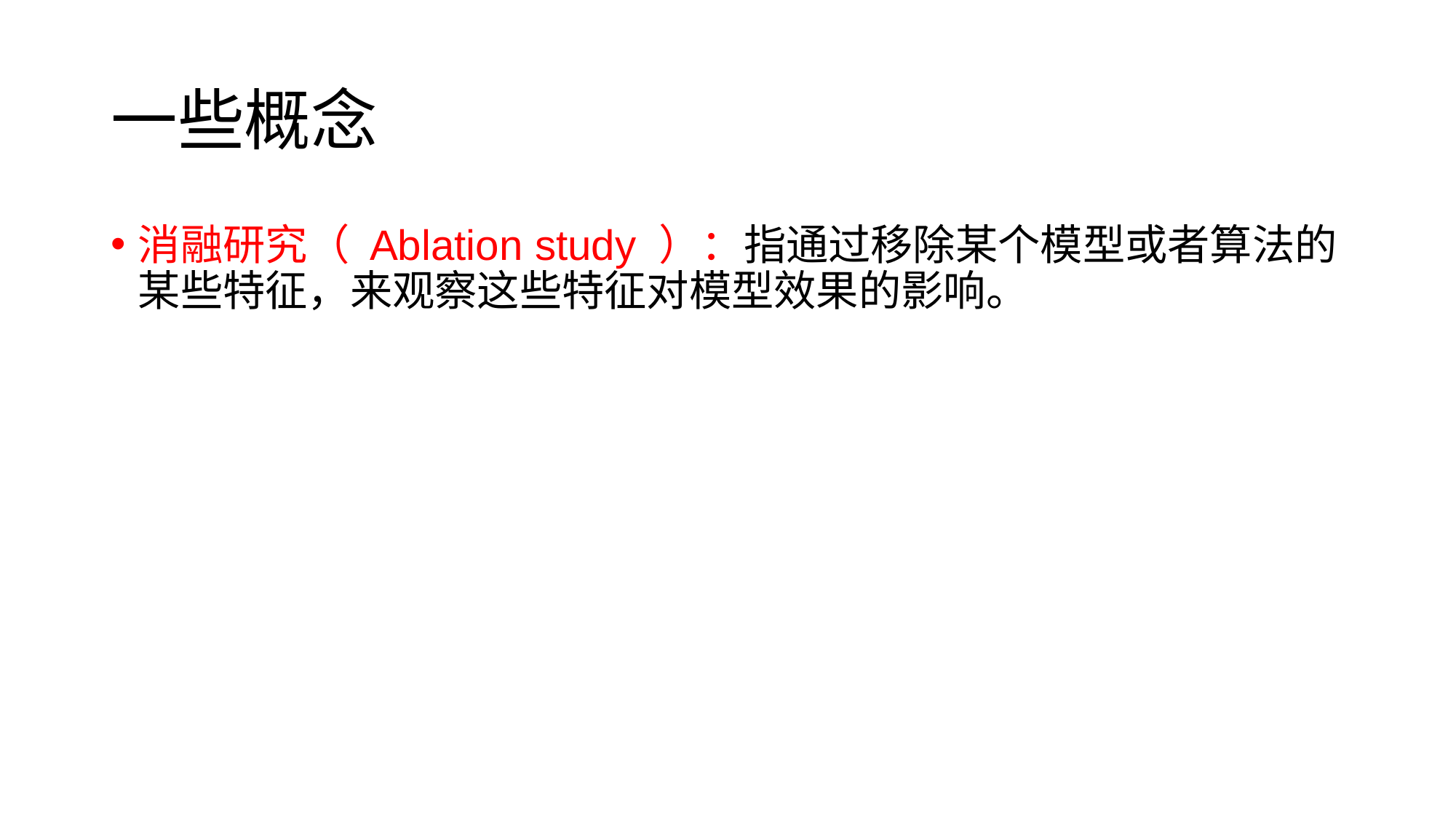

# 一些概念
消融研究（ Ablation study ）：指通过移除某个模型或者算法的某些特征，来观察这些特征对模型效果的影响。